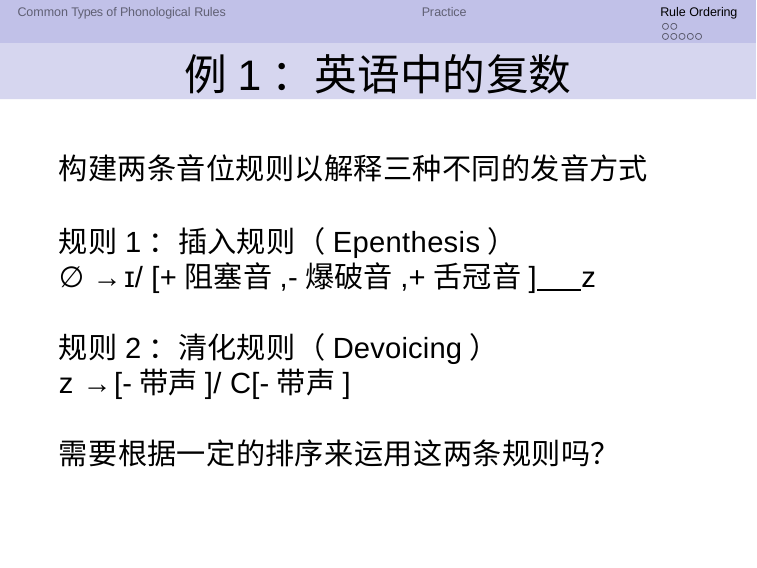

Common Types of Phonological Rules
Practice
Rule Ordering

例1：英语中的复数
构建两条音位规则以解释三种不同的发音方式

规则1：插入规则（Epenthesis）
∅ →ɪ/ [+阻塞音,-爆破音,+舌冠音]      z
规则2：清化规则（Devoicing）
z →[-带声]/ C[-带声]
需要根据一定的排序来运用这两条规则吗？